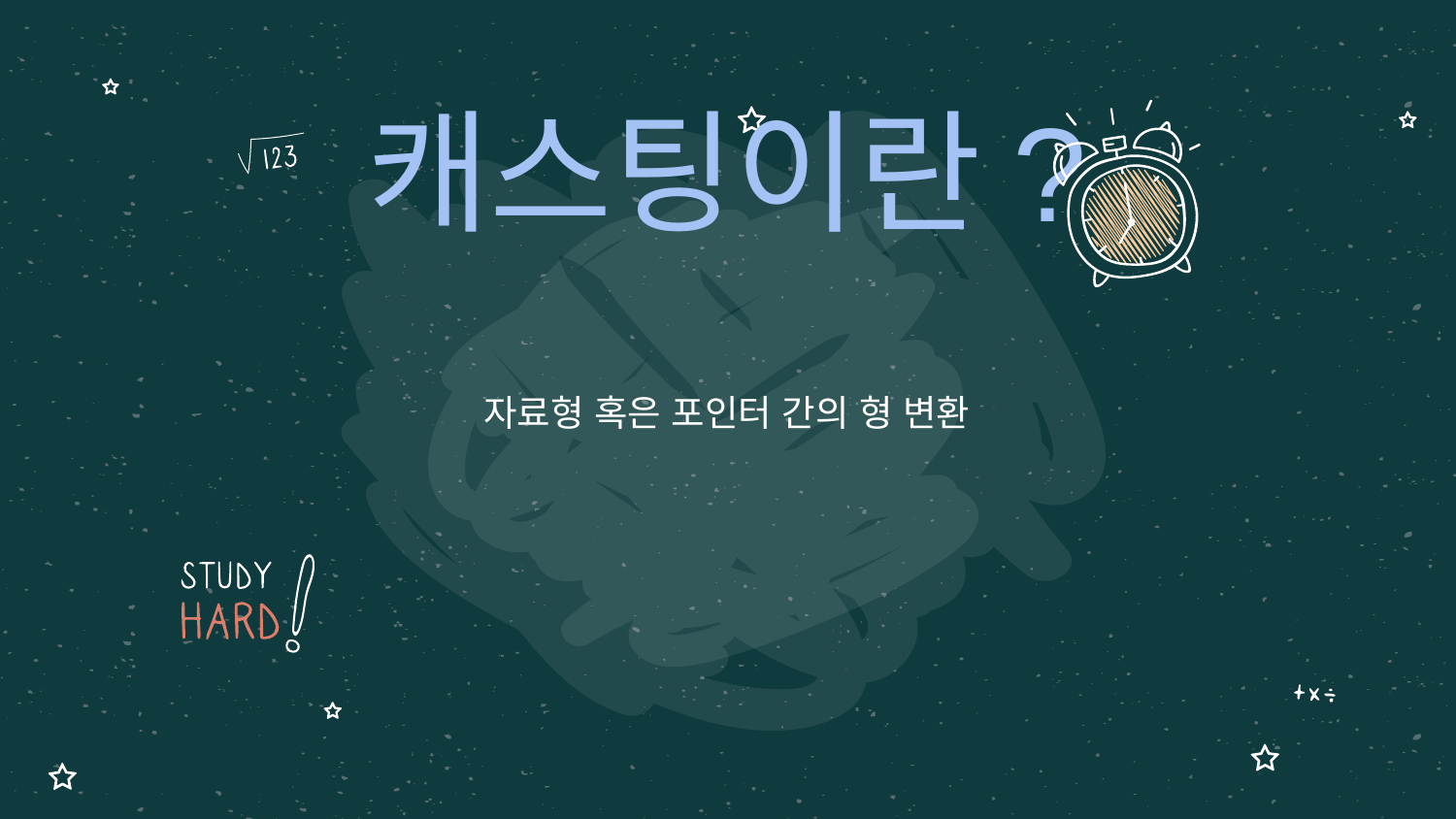

# 캐스팅이란?

자료형 혹은 포인터 간의 형 변환